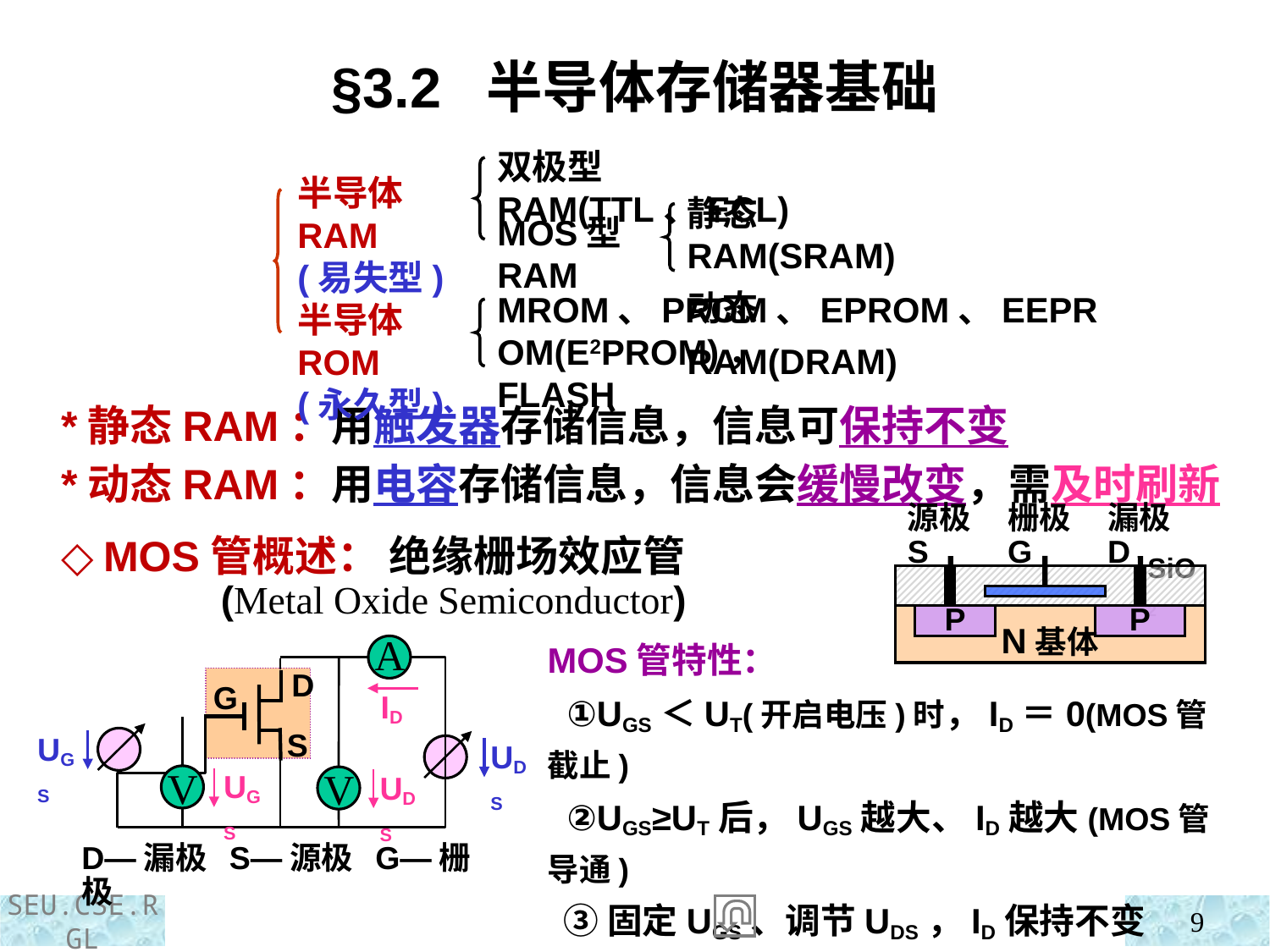

§3.2  半导体存储器基础
双极型RAM(TTL、ECL)

半导体RAM
(易失型)

MOS型RAM
半导体ROM
(永久型)
静态RAM(SRAM)
动态RAM(DRAM)

MROM、PROM、EPROM、EEPROM(E2PROM)，
FLASH

  *静态RAM：用触发器存储信息，信息可保持不变
  *动态RAM：用电容存储信息，信息会缓慢改变，需及时刷新
  ◇MOS管概述： 绝缘栅场效应管
                 (Metal Oxide Semiconductor)
源极S
漏极D
栅极G

SiO2

P
P
N基体
MOS管特性：
  ①UGS＜UT(开启电压)时，ID＝0(MOS管截止)
  ②UGS≥UT后，UGS越大、ID越大(MOS管导通)
  ③固定UGS、调节UDS，ID保持不变
MOS管应用：开关、电阻等
A

ID

UGS

UDS
V
V
UGS
UDS
D
G
S
D—漏极  S—源极  G—栅极

9